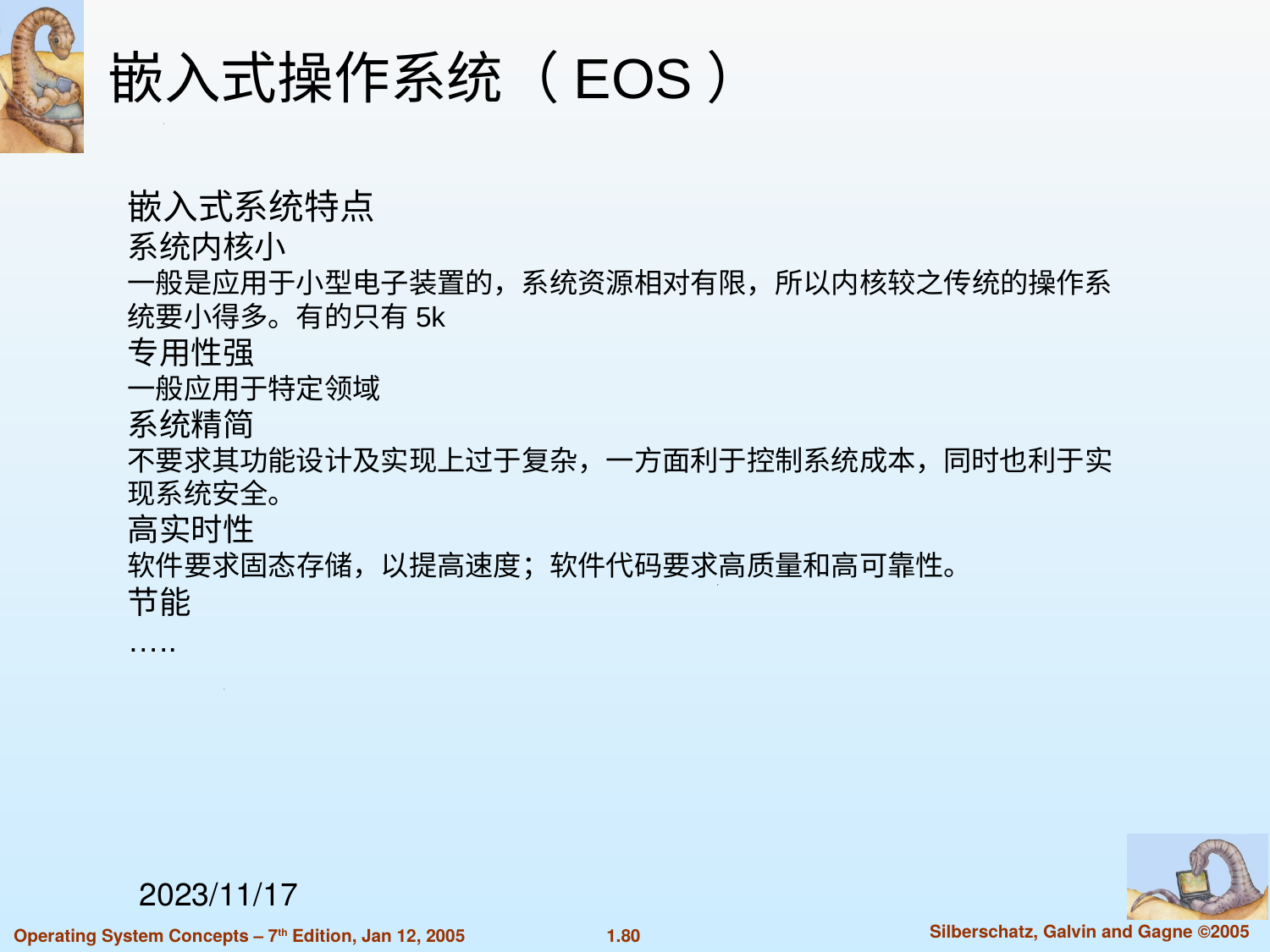

嵌入式操作系统（EOS）
嵌入式系统特点
系统内核小
一般是应用于小型电子装置的，系统资源相对有限，所以内核较之传统的操作系统要小得多。有的只有5k
专用性强
一般应用于特定领域
系统精简
不要求其功能设计及实现上过于复杂，一方面利于控制系统成本，同时也利于实现系统安全。
高实时性
软件要求固态存储，以提高速度；软件代码要求高质量和高可靠性。
节能
…..

2023/11/17